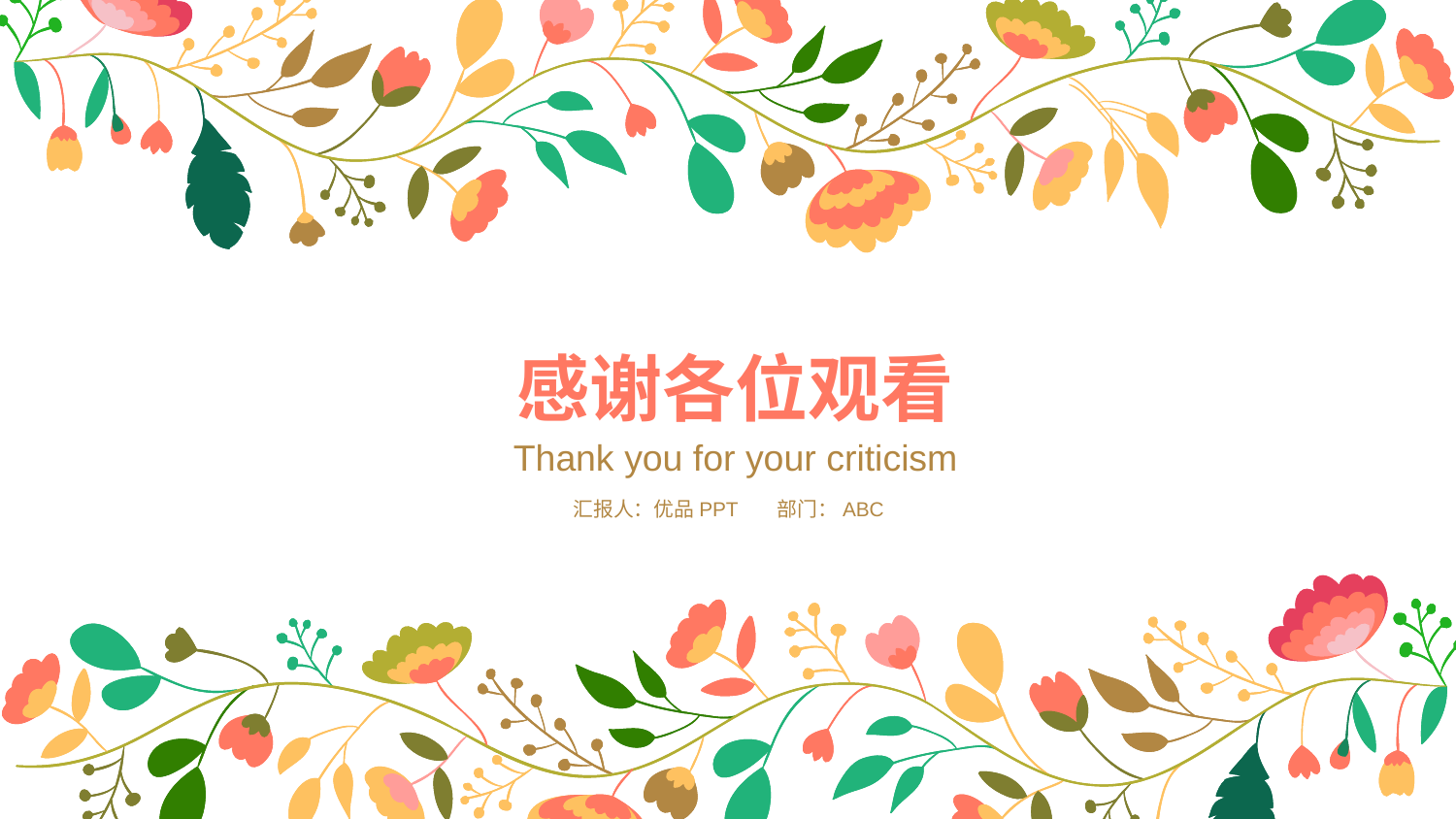

感谢各位观看
Thank you for your criticism
汇报人：优品PPT
部门：ABC